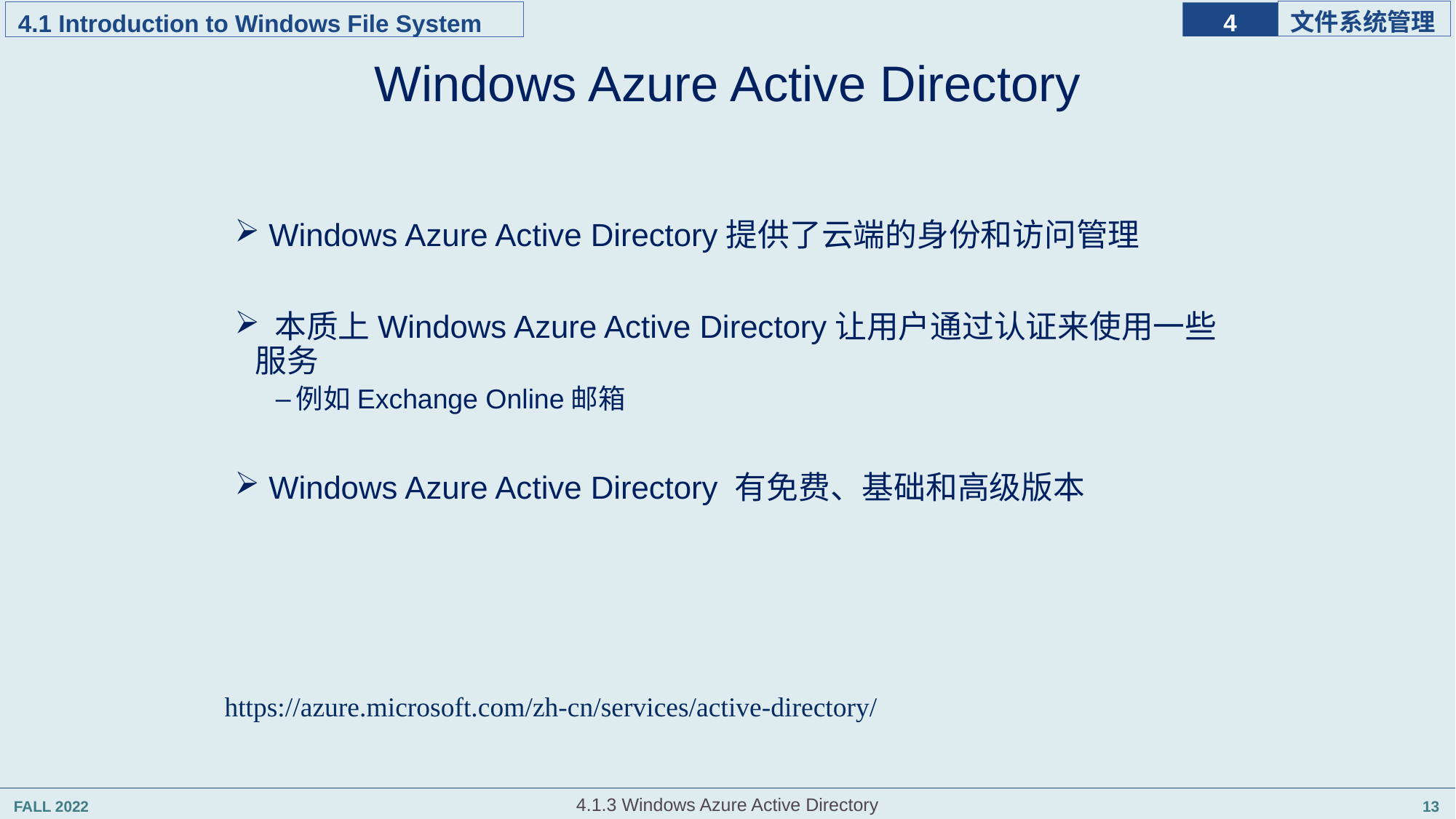

Windows Azure Active Directory

 Windows Azure Active Directory提供了云端的身份和访问管理

 本质上Windows Azure Active Directory让用户通过认证来使用一些服务
例如Exchange Online邮箱

 Windows Azure Active Directory 有免费、基础和高级版本

https://azure.microsoft.com/zh-cn/services/active-directory/
4.1.3 Windows Azure Active Directory